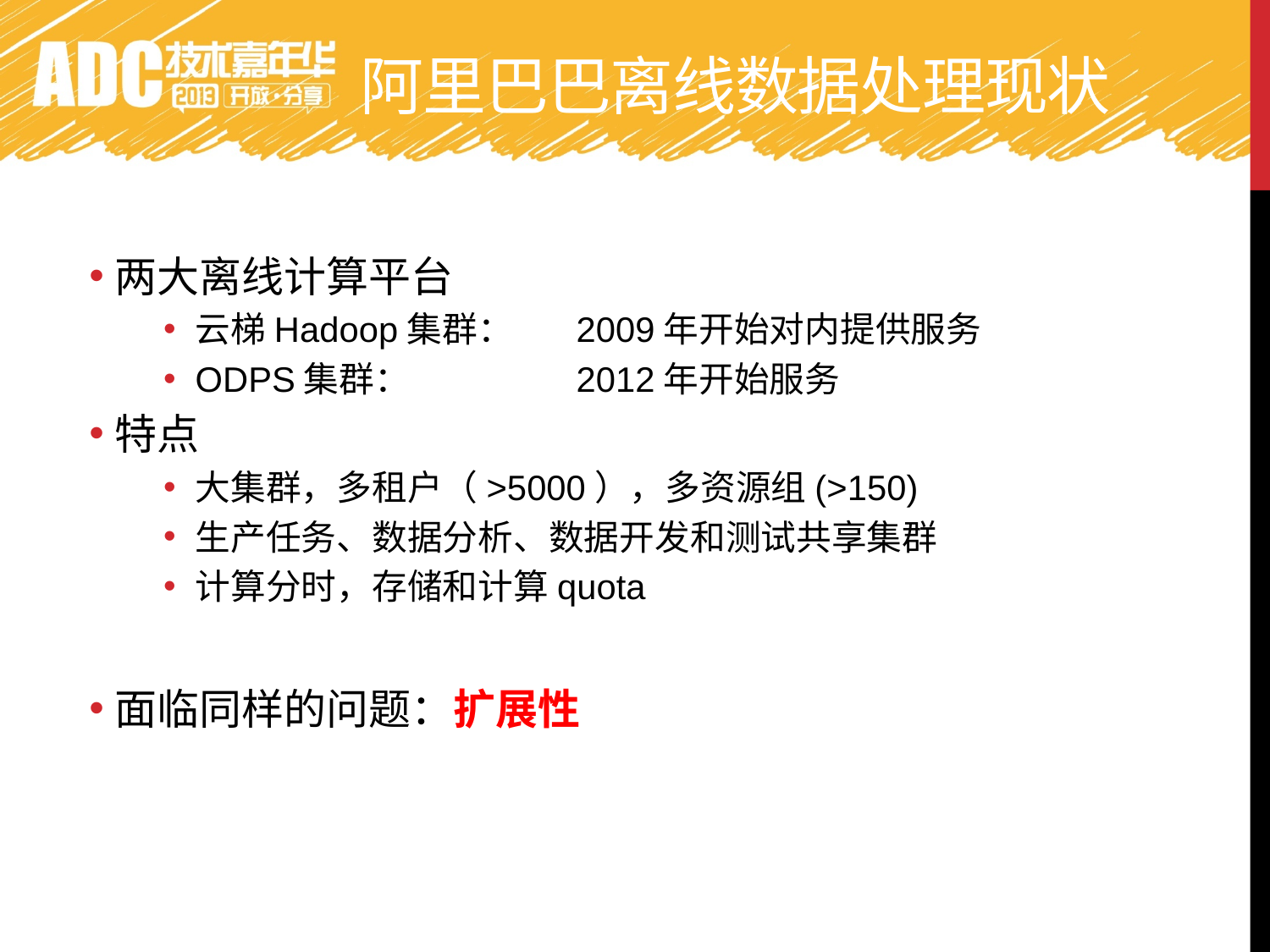

# 阿里巴巴离线数据处理现状
两大离线计算平台
云梯Hadoop集群：	2009年开始对内提供服务
ODPS集群：		2012年开始服务
特点
大集群，多租户（>5000），多资源组(>150)
生产任务、数据分析、数据开发和测试共享集群
计算分时，存储和计算quota

面临同样的问题：扩展性